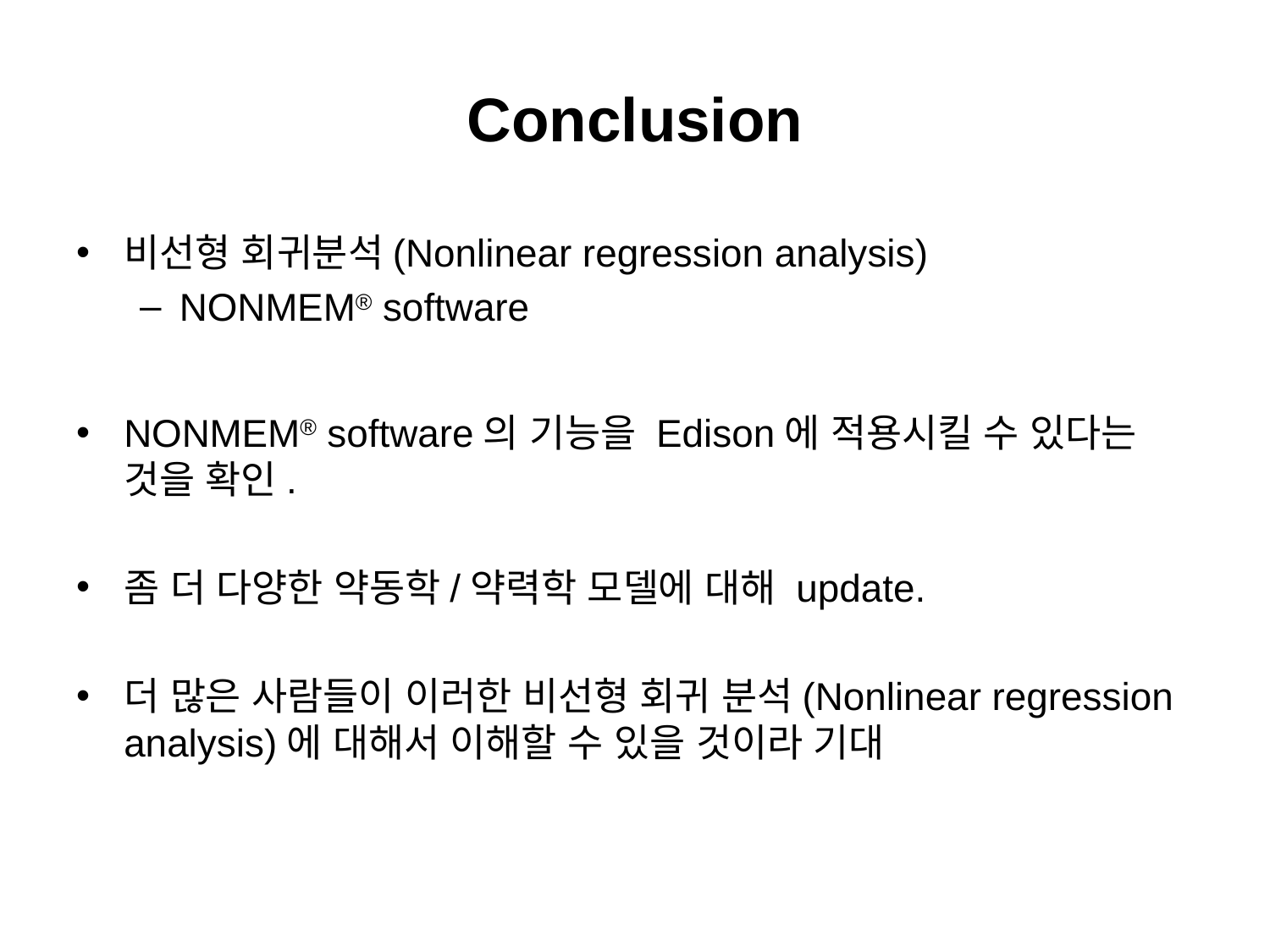

# Conclusion
비선형 회귀분석(Nonlinear regression analysis)
NONMEM® software

NONMEM® software의 기능을 Edison에 적용시킬 수 있다는 것을 확인.

좀 더 다양한 약동학/약력학 모델에 대해 update.

더 많은 사람들이 이러한 비선형 회귀 분석(Nonlinear regression analysis)에 대해서 이해할 수 있을 것이라 기대